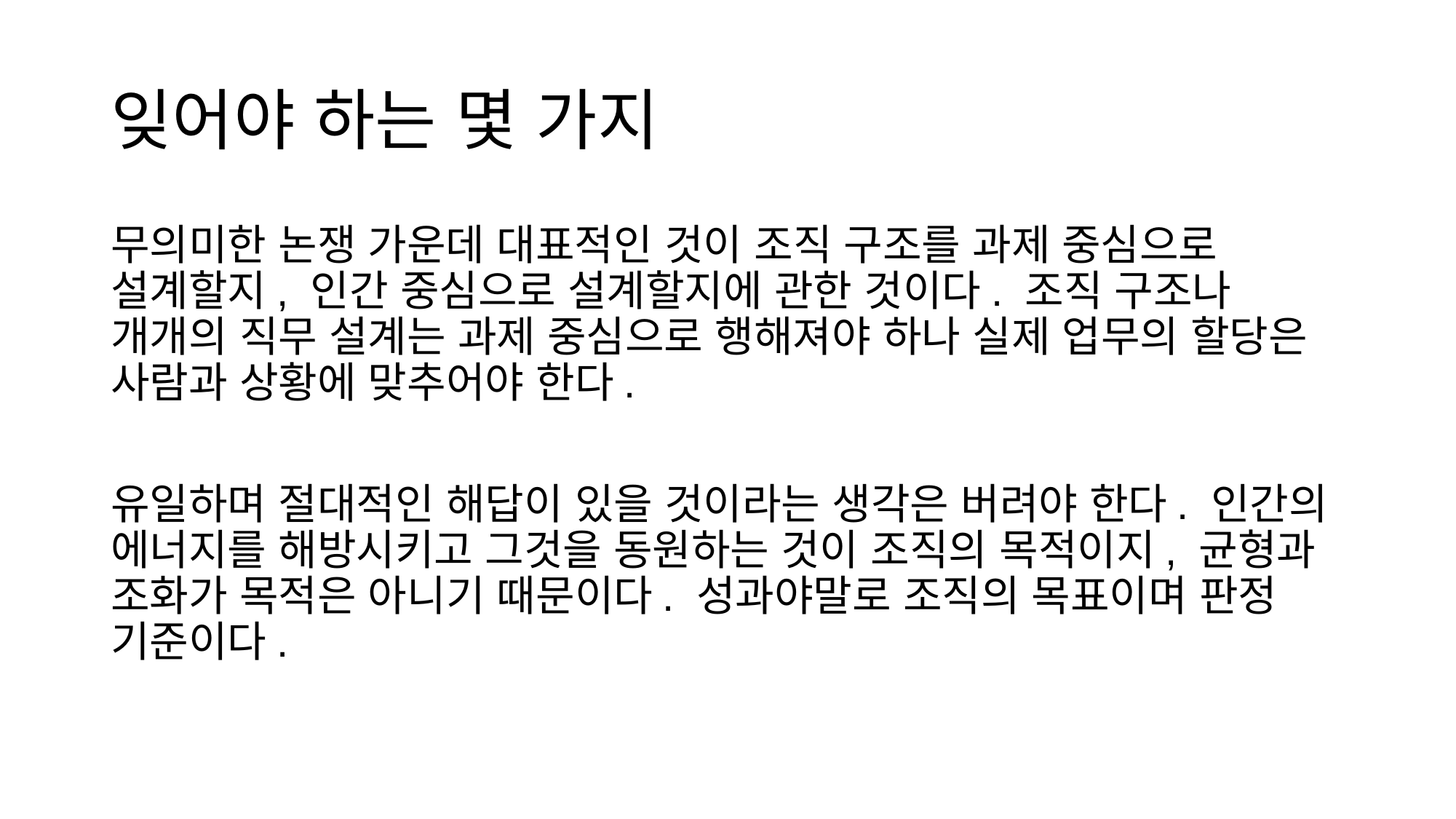

# 잊어야 하는 몇 가지
무의미한 논쟁 가운데 대표적인 것이 조직 구조를 과제 중심으로 설계할지, 인간 중심으로 설계할지에 관한 것이다. 조직 구조나 개개의 직무 설계는 과제 중심으로 행해져야 하나 실제 업무의 할당은 사람과 상황에 맞추어야 한다.

유일하며 절대적인 해답이 있을 것이라는 생각은 버려야 한다. 인간의 에너지를 해방시키고 그것을 동원하는 것이 조직의 목적이지, 균형과 조화가 목적은 아니기 때문이다. 성과야말로 조직의 목표이며 판정 기준이다.